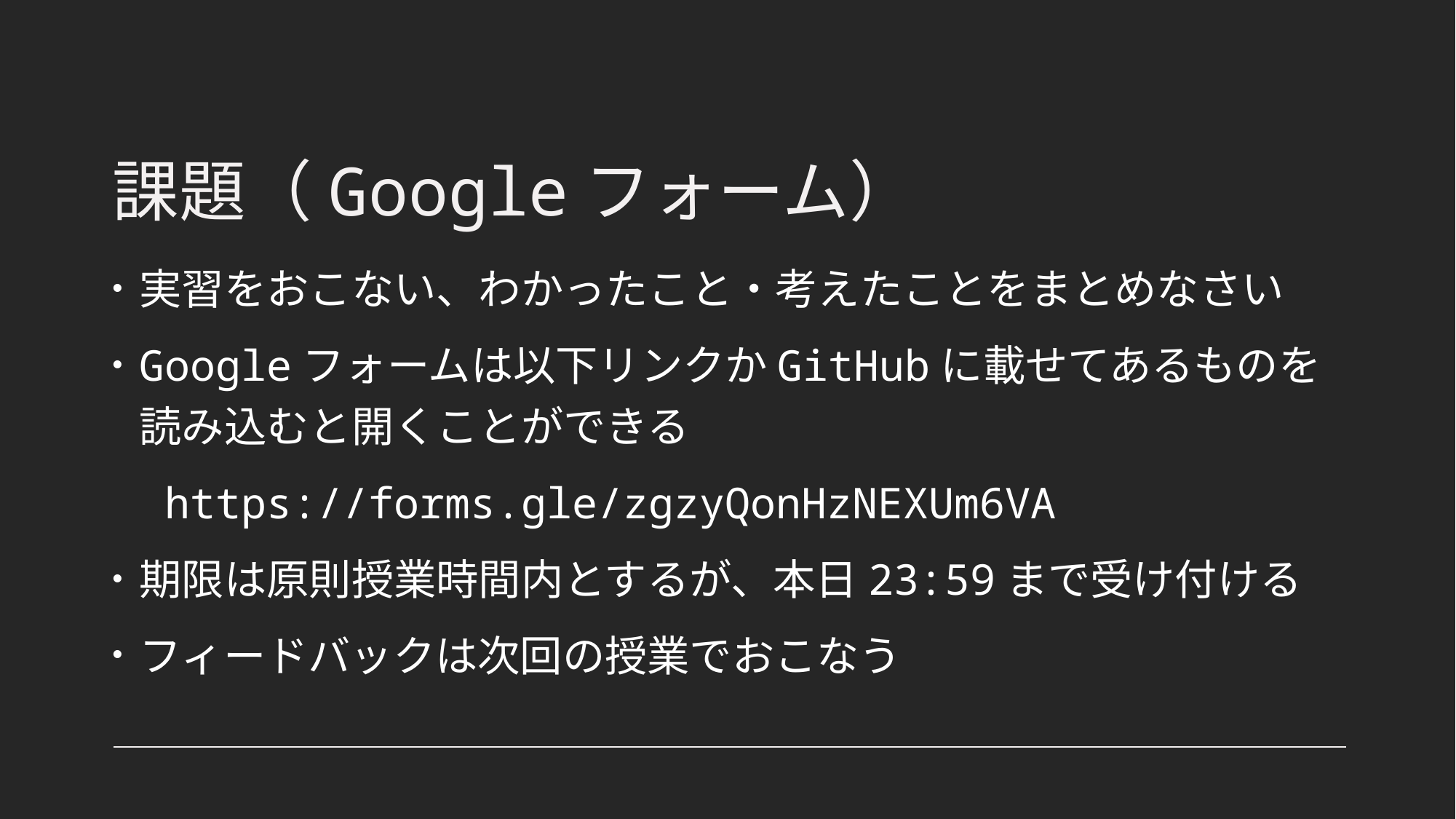

# 課題（Googleフォーム）
実習をおこない、わかったこと・考えたことをまとめなさい
Googleフォームは以下リンクかGitHubに載せてあるものを読み込むと開くことができる
　https://forms.gle/zgzyQonHzNEXUm6VA
期限は原則授業時間内とするが、本日23:59まで受け付ける
フィードバックは次回の授業でおこなう